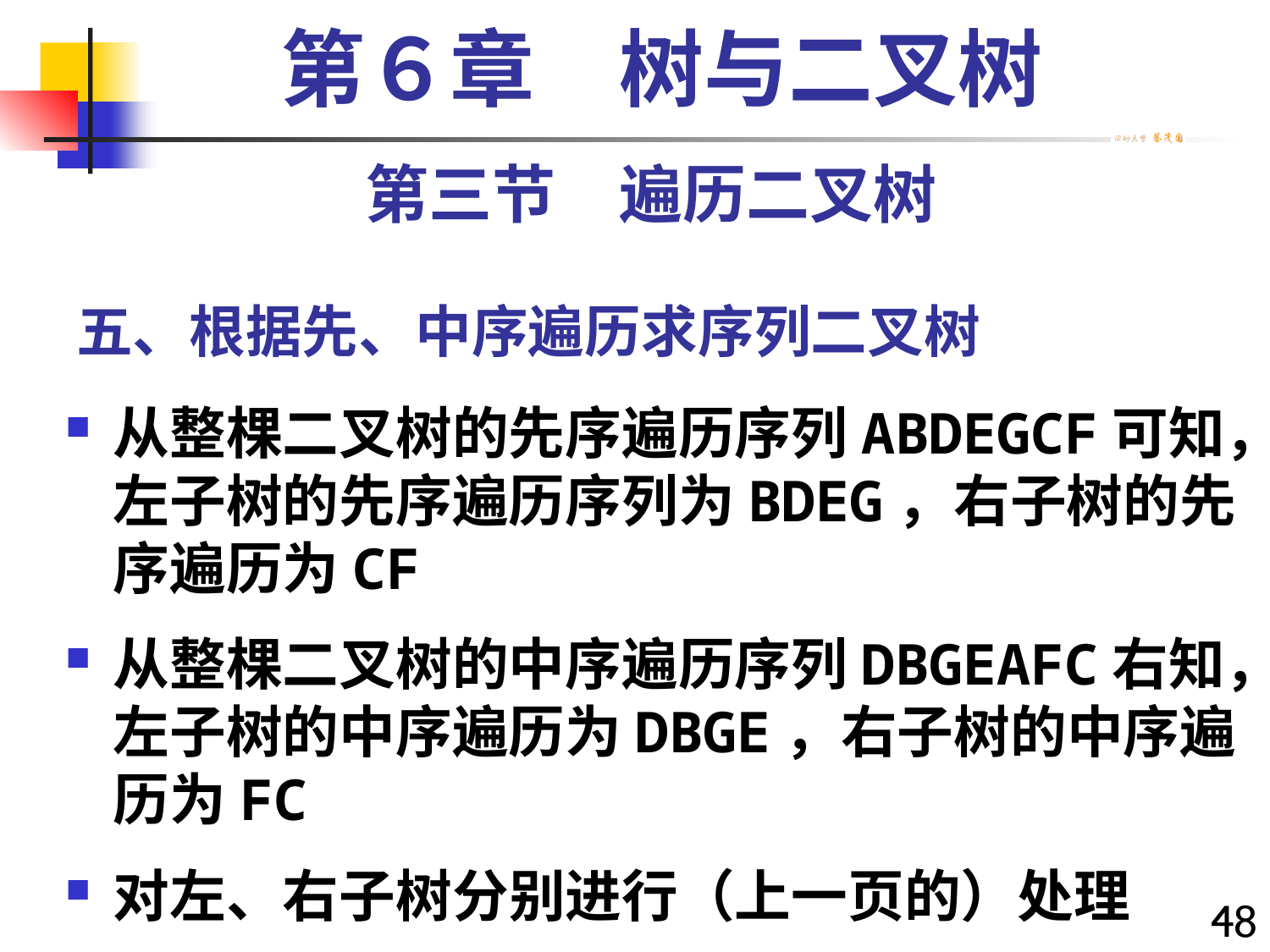

第６章　树与二叉树
第三节　遍历二叉树
# 五、根据先、中序遍历求序列二叉树
从整棵二叉树的先序遍历序列ABDEGCF可知，左子树的先序遍历序列为BDEG，右子树的先序遍历为CF
从整棵二叉树的中序遍历序列DBGEAFC右知，左子树的中序遍历为DBGE，右子树的中序遍历为FC
对左、右子树分别进行（上一页的）处理
48